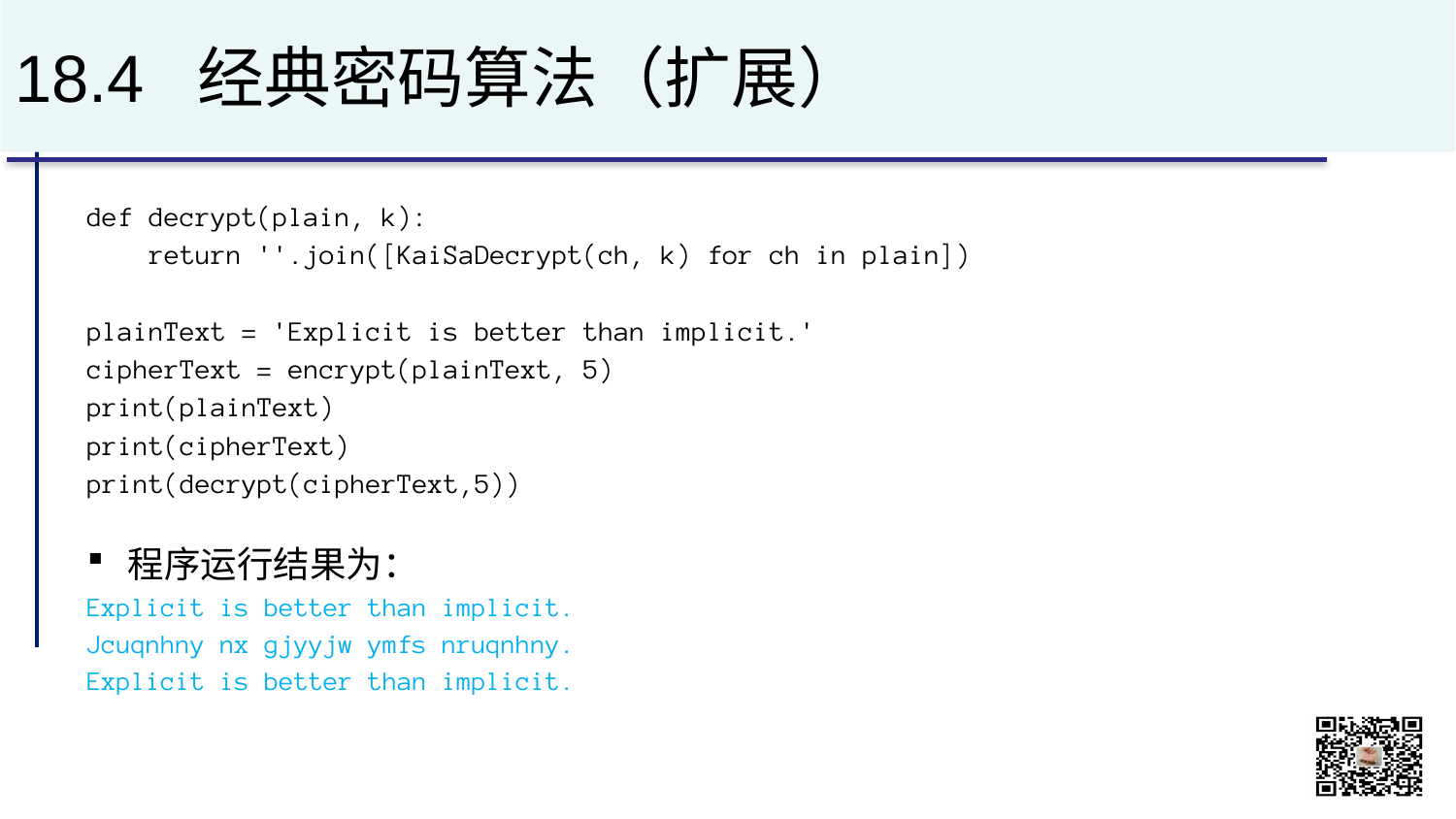

# 18.4  经典密码算法（扩展）
def decrypt(plain, k):
    return ''.join([KaiSaDecrypt(ch, k) for ch in plain])

plainText = 'Explicit is better than implicit.'
cipherText = encrypt(plainText, 5)
print(plainText)
print(cipherText)
print(decrypt(cipherText,5))

程序运行结果为：
Explicit is better than implicit.
Jcuqnhny nx gjyyjw ymfs nruqnhny.
Explicit is better than implicit.